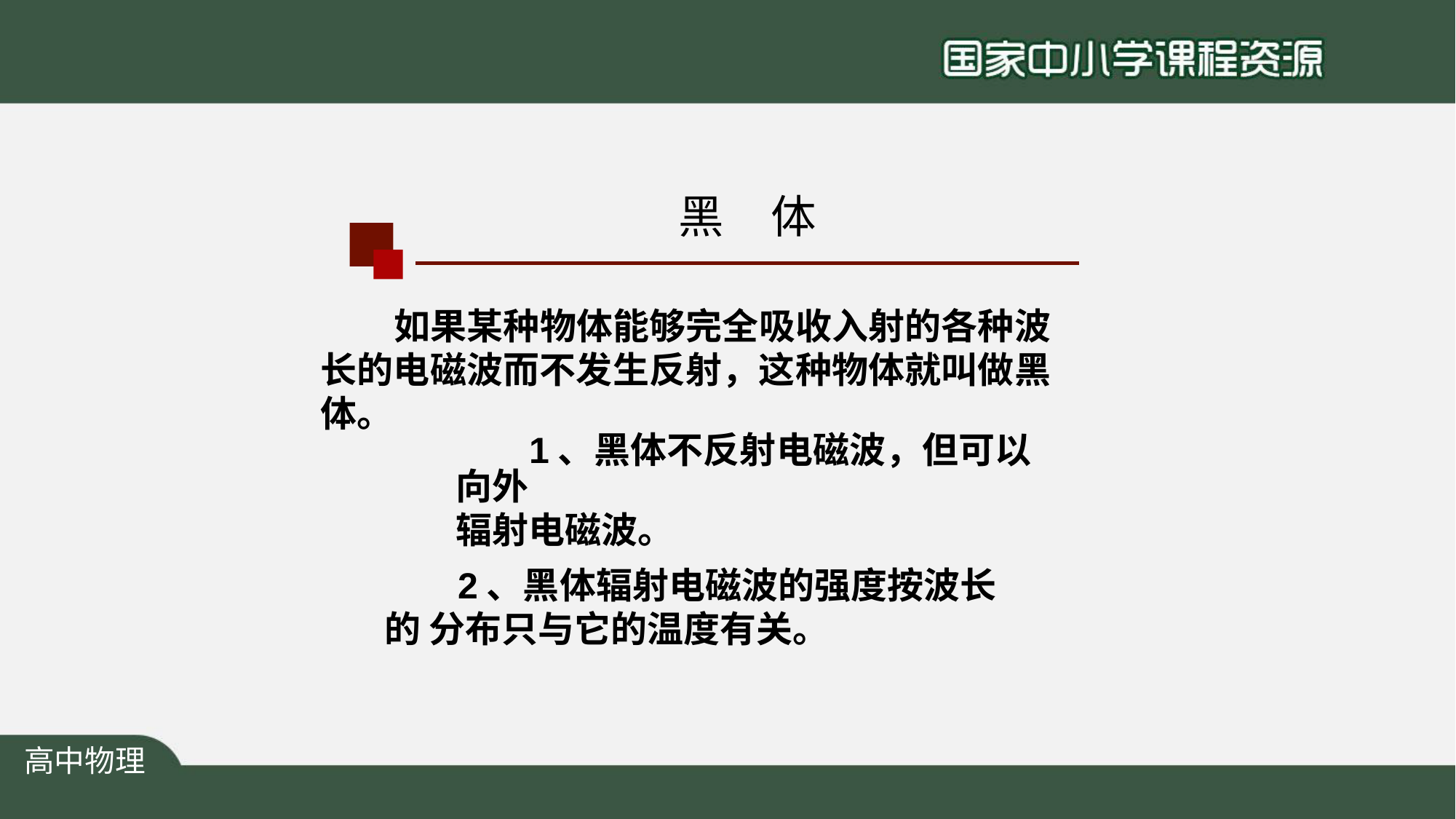

# 黑	体

如果某种物体能够完全吸收入射的各种波 长的电磁波而不发生反射，这种物体就叫做黑 体。
1、黑体不反射电磁波，但可以向外
辐射电磁波。
2、黑体辐射电磁波的强度按波长的 分布只与它的温度有关。
高中物理